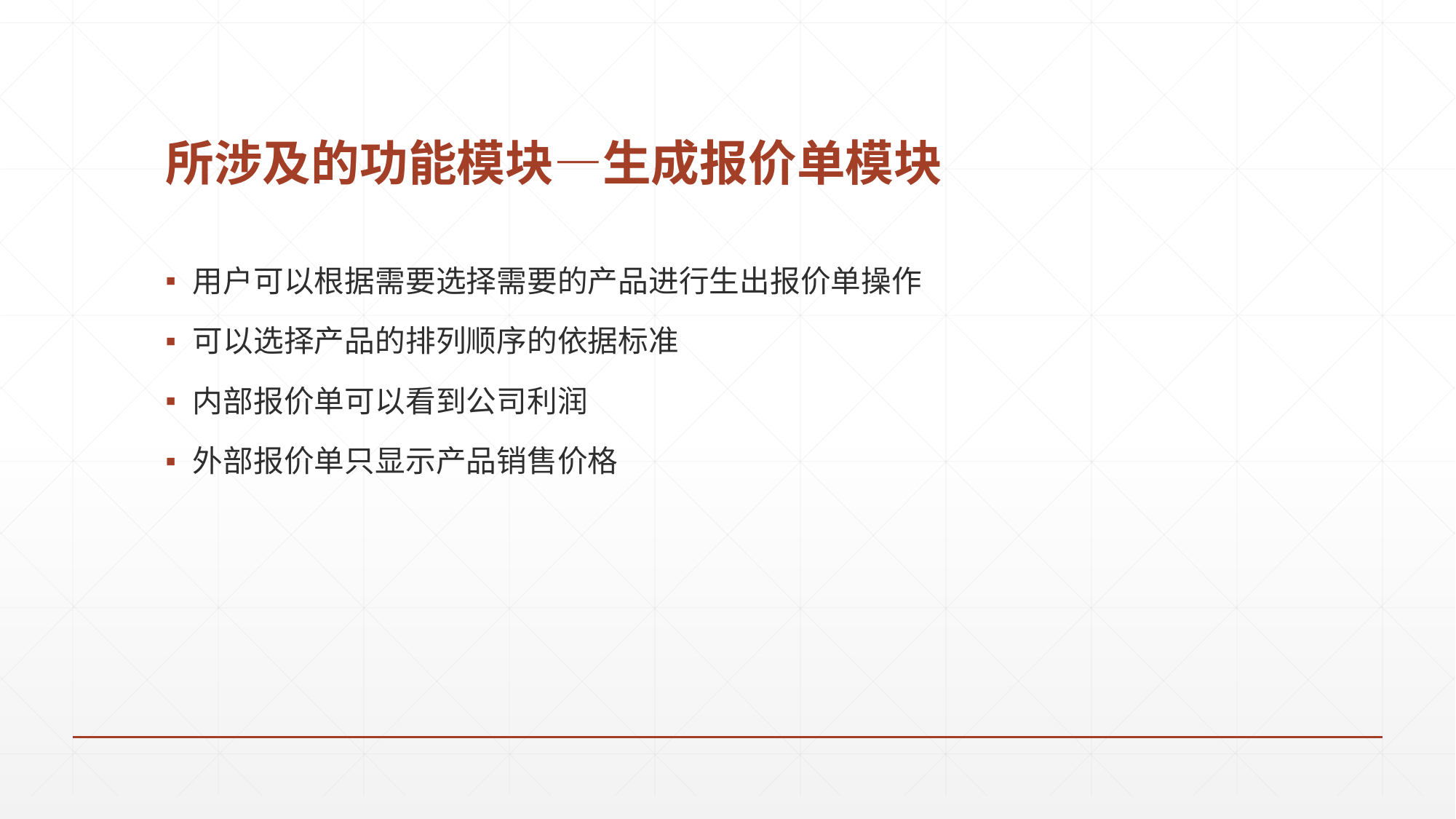

# 所涉及的功能模块—生成报价单模块

用户可以根据需要选择需要的产品进行生出报价单操作
可以选择产品的排列顺序的依据标准
内部报价单可以看到公司利润
外部报价单只显示产品销售价格